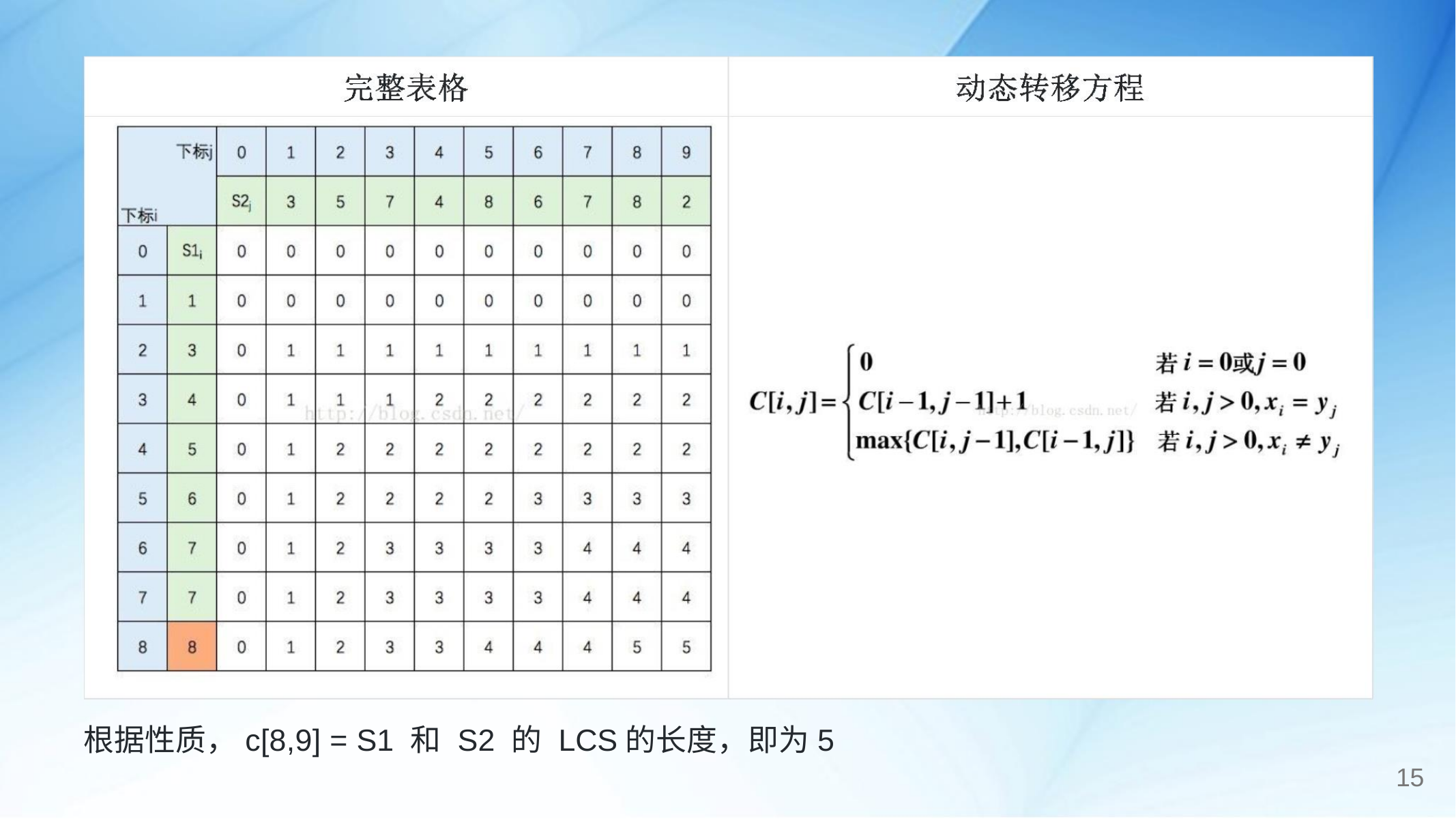

根据性质，c[8,9] = S1 和 S2 的 LCS的长度，即为5
15